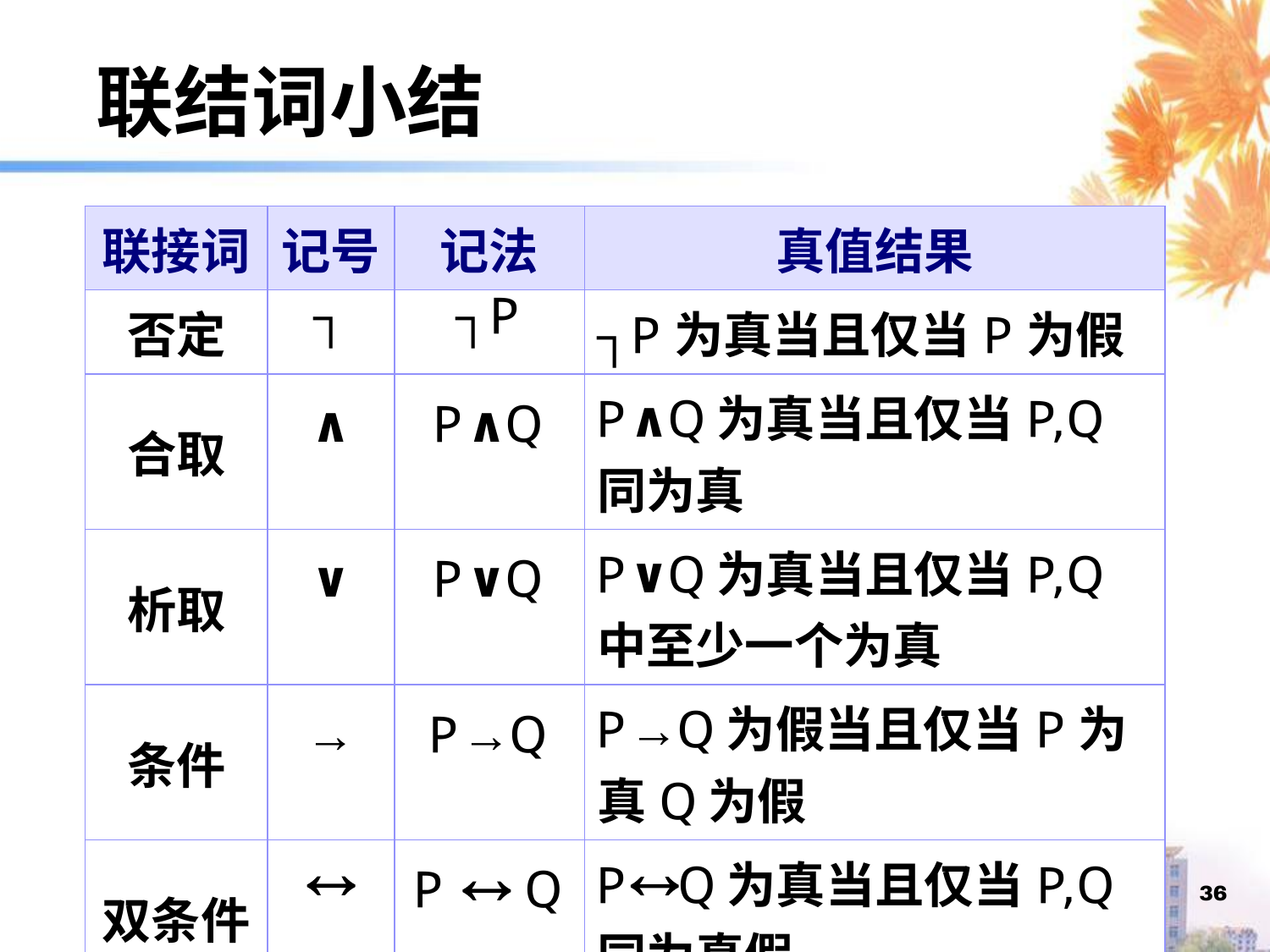

# 联结词小结
| 联接词 | 记号 | 记法 | 真值结果 |
| --- | --- | --- | --- |
| 否定 | ┐ | ┐P | ┐P为真当且仅当P为假 |
| 合取 | ∧ | P∧Q | P∧Q为真当且仅当P,Q同为真 |
| 析取 | ∨ | P∨Q | P∨Q为真当且仅当P,Q中至少一个为真 |
| 条件 | → | P→Q | P→Q为假当且仅当P为真Q为假 |
| 双条件 | ↔ | P ↔ Q | P↔Q为真当且仅当P,Q同为真假 |
36